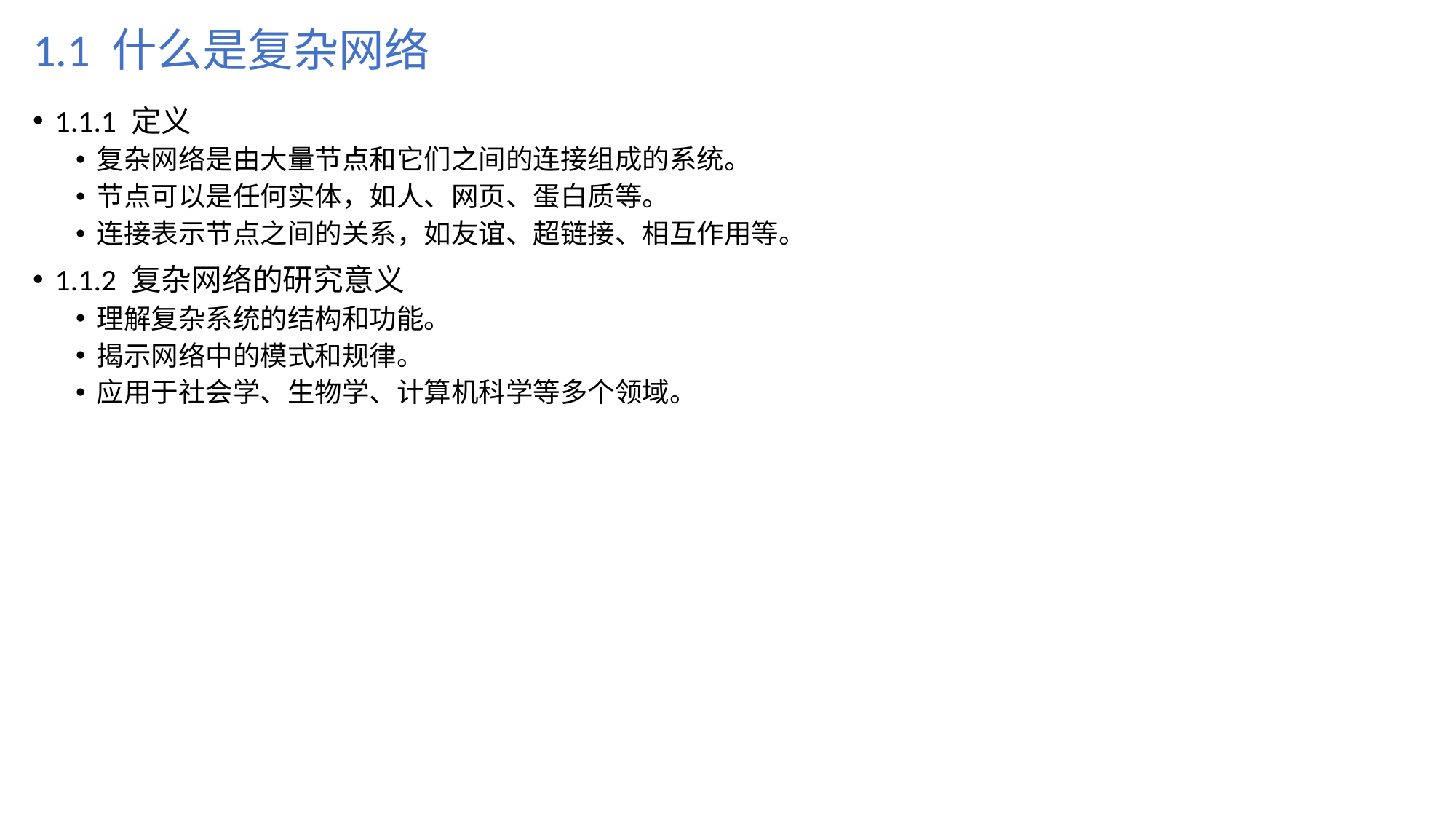

# 1.1 什么是复杂网络
1.1.1 定义
复杂网络是由大量节点和它们之间的连接组成的系统。
节点可以是任何实体，如人、网页、蛋白质等。
连接表示节点之间的关系，如友谊、超链接、相互作用等。
1.1.2 复杂网络的研究意义
理解复杂系统的结构和功能。
揭示网络中的模式和规律。
应用于社会学、生物学、计算机科学等多个领域。